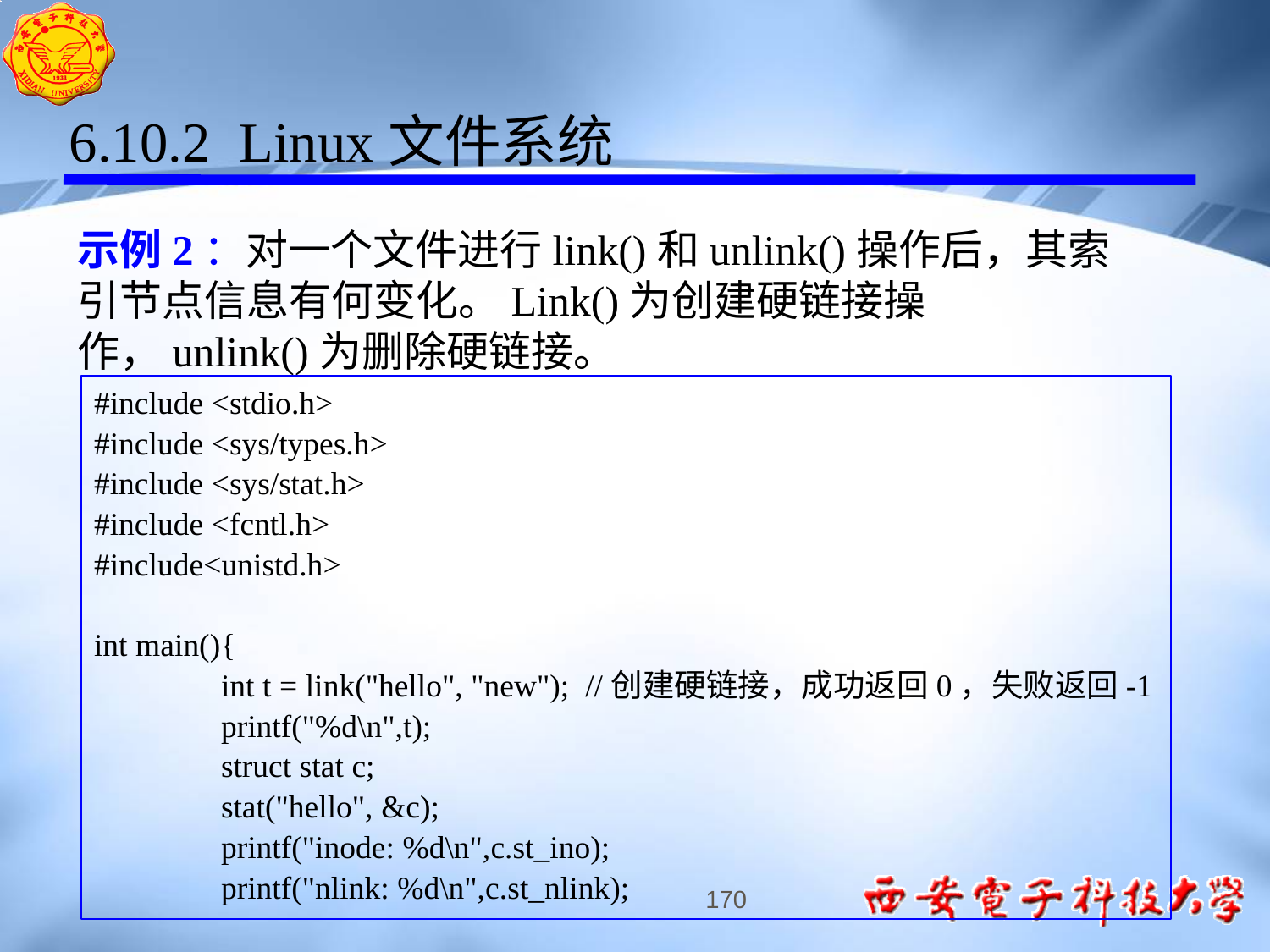

6.10.2  Linux文件系统
示例2：对一个文件进行link()和unlink()操作后，其索引节点信息有何变化。Link()为创建硬链接操作，unlink()为删除硬链接。

#include <stdio.h>
#include <sys/types.h>
#include <sys/stat.h>
#include <fcntl.h>
#include<unistd.h>

int main(){
	int t = link("hello", "new");  //创建硬链接，成功返回0，失败返回-1
	printf("%d\n",t);
	struct stat c;
	stat("hello", &c);
	printf("inode: %d\n",c.st_ino);
	printf("nlink: %d\n",c.st_nlink);
170